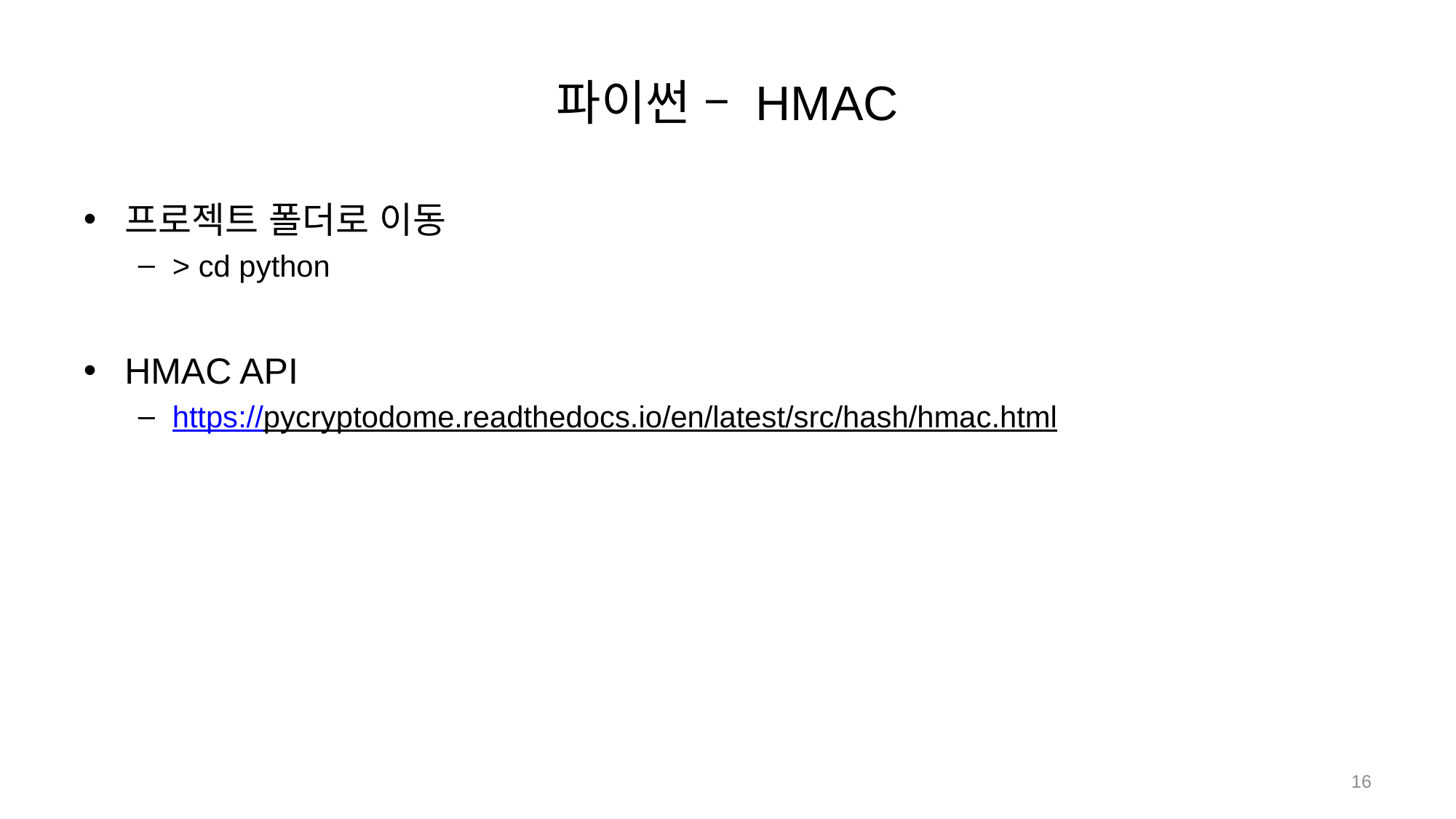

# 파이썬 – HMAC
프로젝트 폴더로 이동
> cd python

HMAC API
https://pycryptodome.readthedocs.io/en/latest/src/hash/hmac.html
16